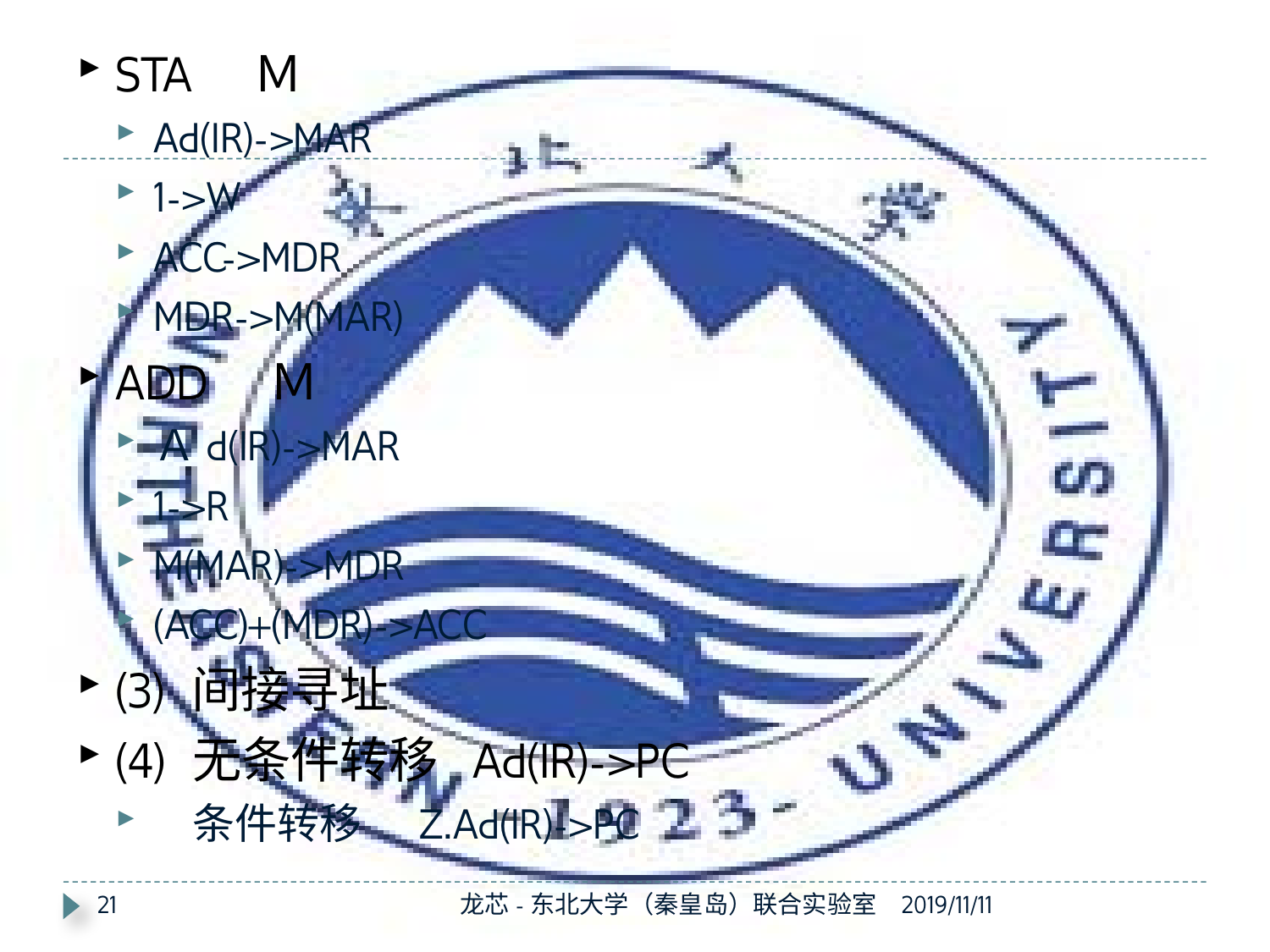

STA　Ｍ
Ad(IR)->MAR
1->W
ACC->MDR
MDR->M(MAR)
ADD　Ｍ
Ａd(IR)->MAR
1->R
M(MAR)->MDR
(ACC)+(MDR)->ACC
(3) 间接寻址
(4) 无条件转移  Ad(IR)->PC
   条件转移     Z.Ad(IR)->PC

21
龙芯-东北大学（秦皇岛）联合实验室
2019/11/11